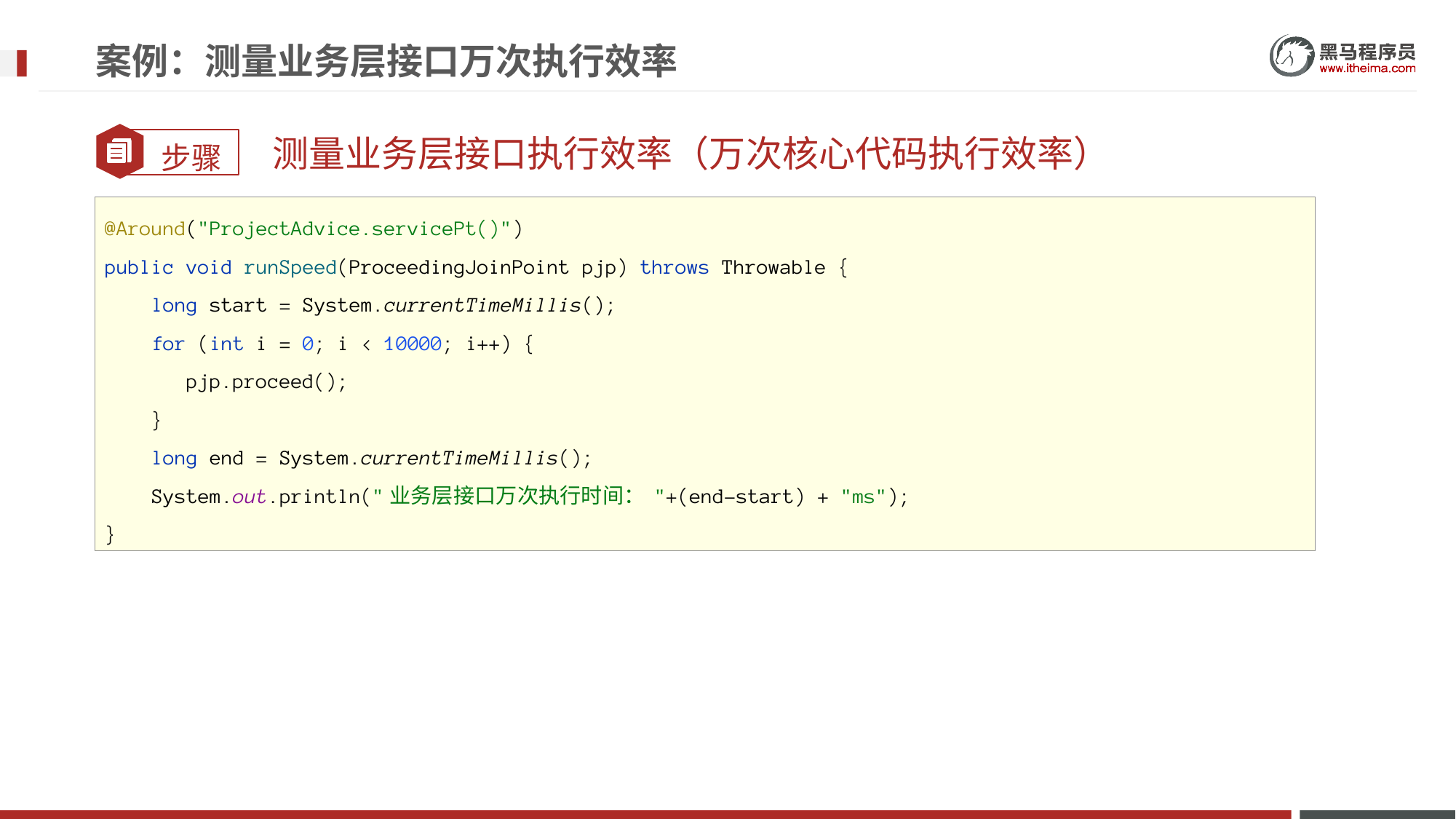

# 案例：测量业务层接口万次执行效率
测量业务层接口执行效率（万次核心代码执行效率）
@Around("ProjectAdvice.servicePt()")
public void runSpeed(ProceedingJoinPoint pjp) throws Throwable {
    long start = System.currentTimeMillis();
    for (int i = 0; i < 10000; i++) {
       pjp.proceed();
    }
    long end = System.currentTimeMillis();
    System.out.println("业务层接口万次执行时间： "+(end-start) + "ms");
}